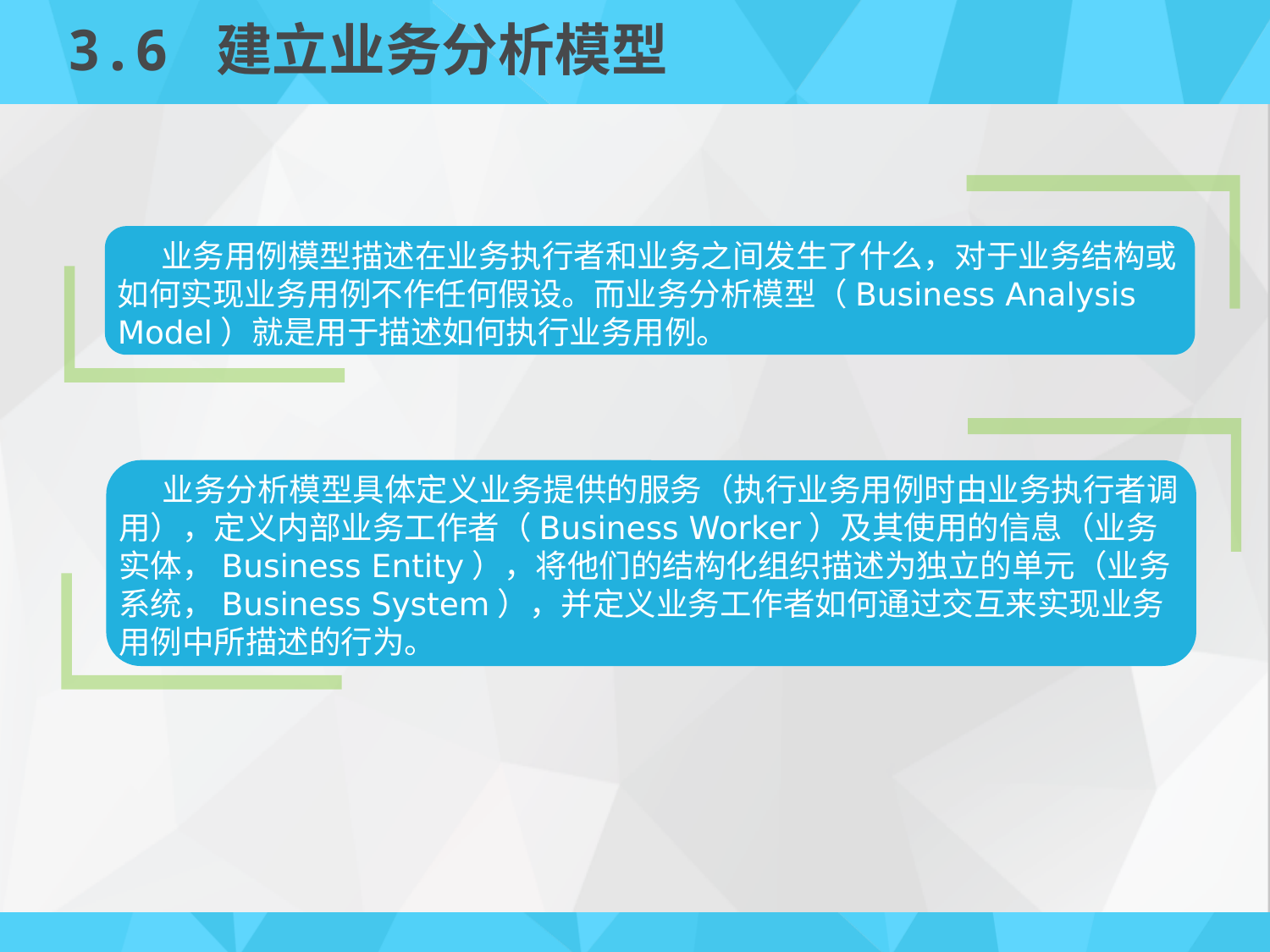

# 3.6 建立业务分析模型

     业务用例模型描述在业务执行者和业务之间发生了什么，对于业务结构或如何实现业务用例不作任何假设。而业务分析模型（Business Analysis Model）就是用于描述如何执行业务用例。

     业务分析模型具体定义业务提供的服务（执行业务用例时由业务执行者调用），定义内部业务工作者（Business Worker）及其使用的信息（业务实体，Business Entity），将他们的结构化组织描述为独立的单元（业务系统，Business System），并定义业务工作者如何通过交互来实现业务用例中所描述的行为。